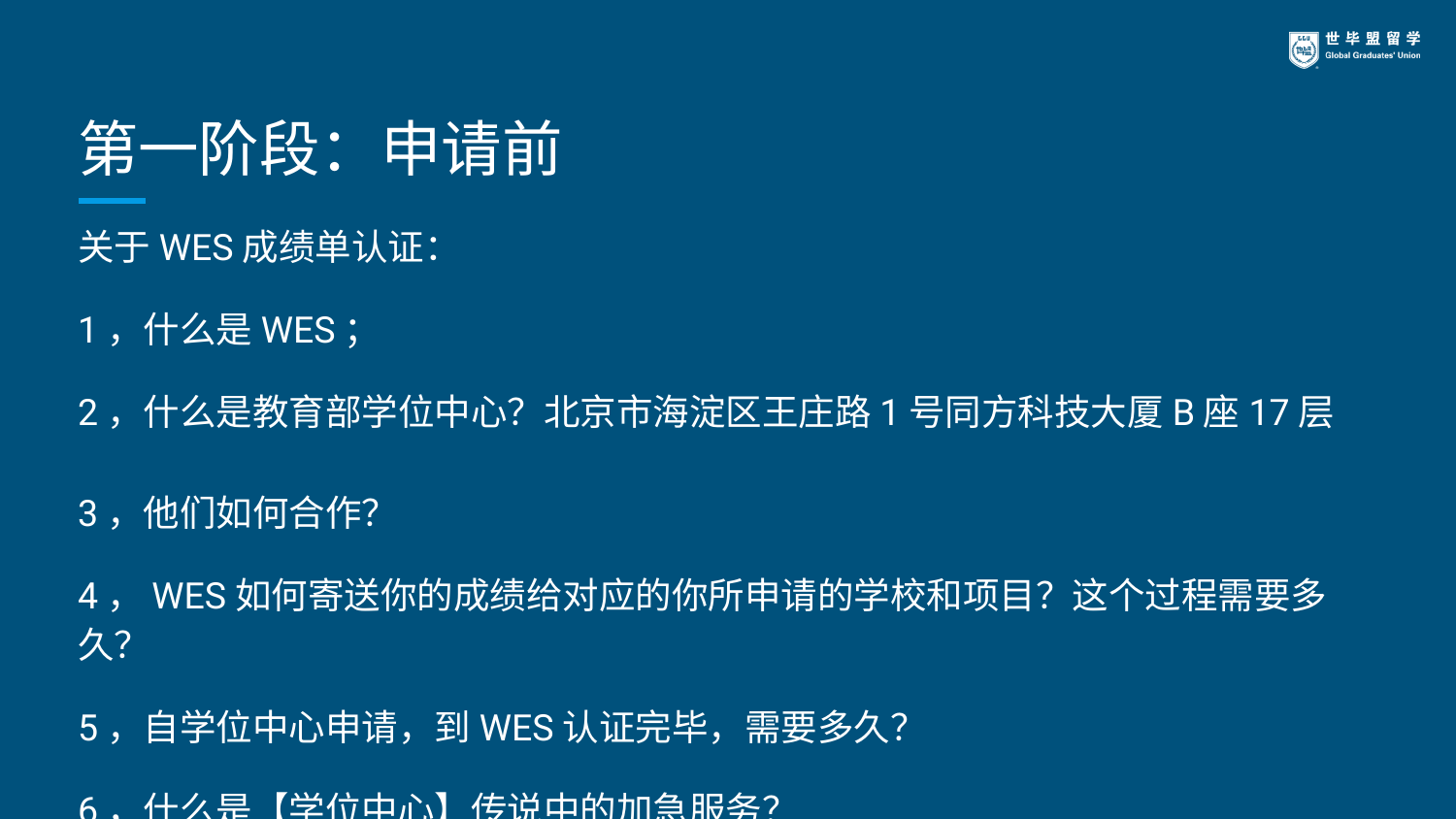

# 第一阶段：申请前
关于WES成绩单认证：
1，什么是WES；
2，什么是教育部学位中心？北京市海淀区王庄路1号同方科技大厦B座17层
3，他们如何合作？
4，WES如何寄送你的成绩给对应的你所申请的学校和项目？这个过程需要多久？
5，自学位中心申请，到WES认证完毕，需要多久？
6，什么是【学位中心】传说中的加急服务？